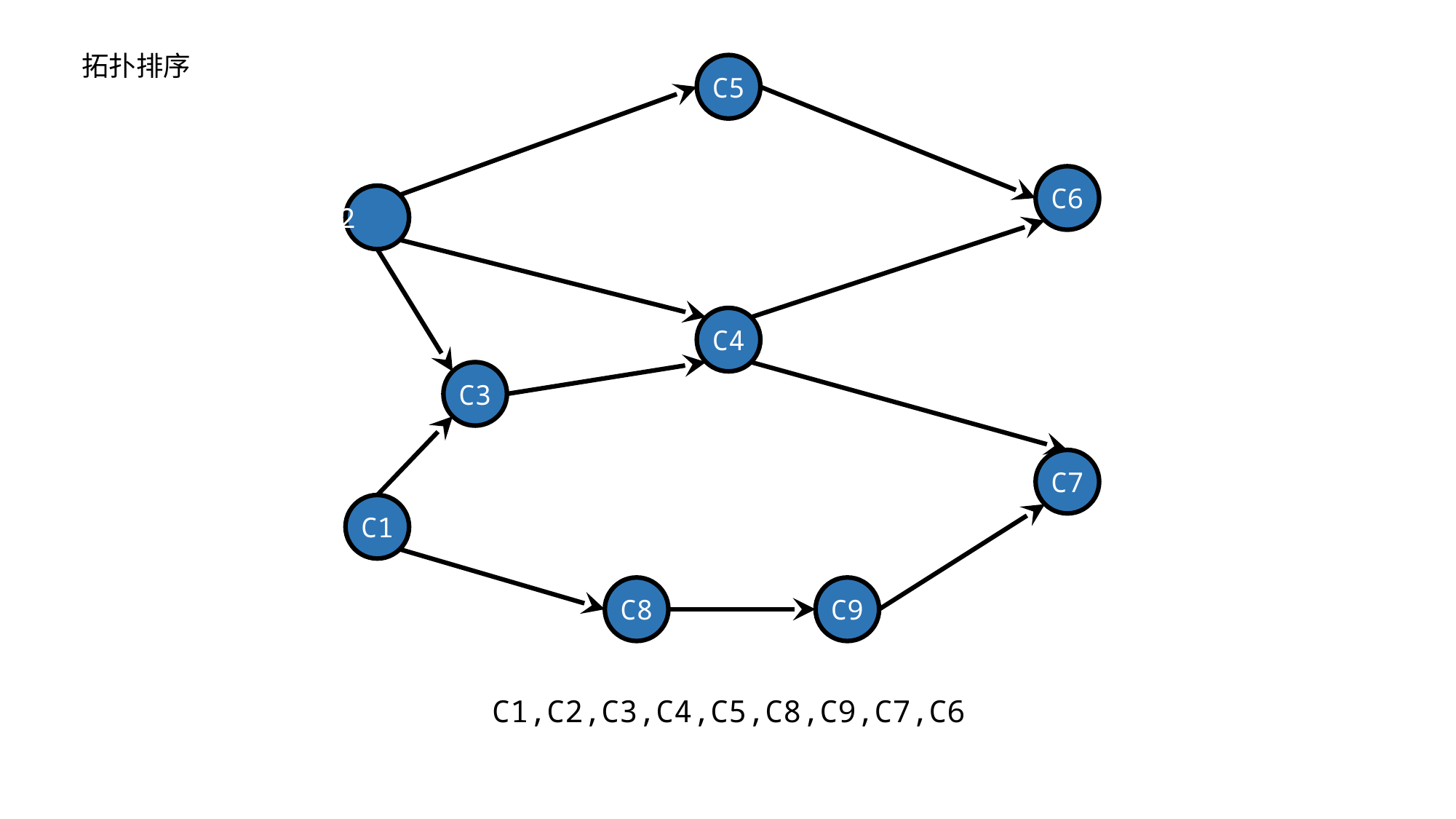

拓扑排序
C5
C6
C2
C4
C3
C7
C1
C8
C9
C1,C2,C3,C4,C5,C8,C9,C7,C6